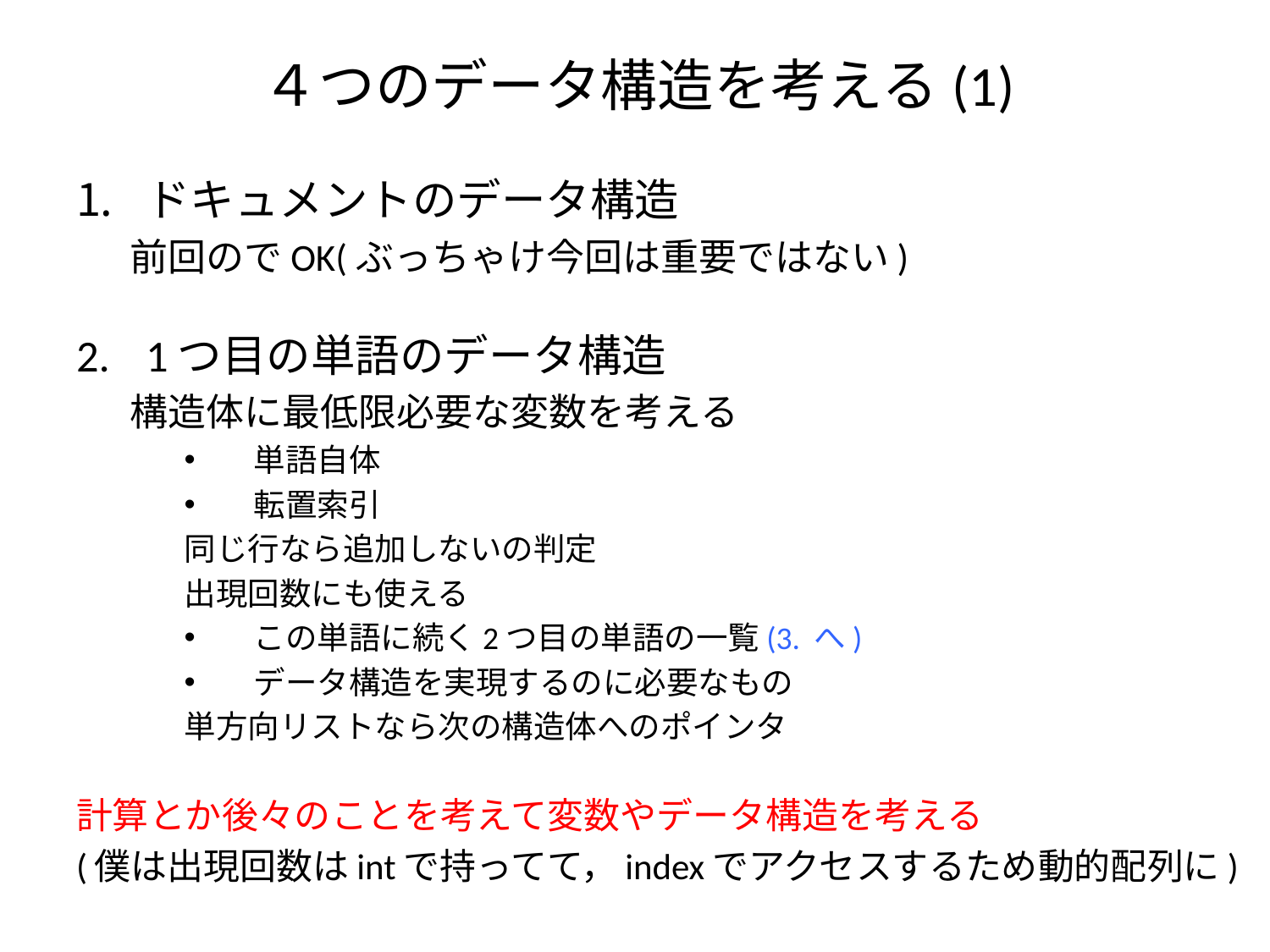

# ４つのデータ構造を考える(1)
ドキュメントのデータ構造
前回のでOK(ぶっちゃけ今回は重要ではない)

1つ目の単語のデータ構造
構造体に最低限必要な変数を考える
単語自体
転置索引
		同じ行なら追加しないの判定
		出現回数にも使える
この単語に続く2つ目の単語の一覧(3. へ)
データ構造を実現するのに必要なもの
		単方向リストなら次の構造体へのポインタ
計算とか後々のことを考えて変数やデータ構造を考える
(僕は出現回数はintで持ってて，indexでアクセスするため動的配列に)